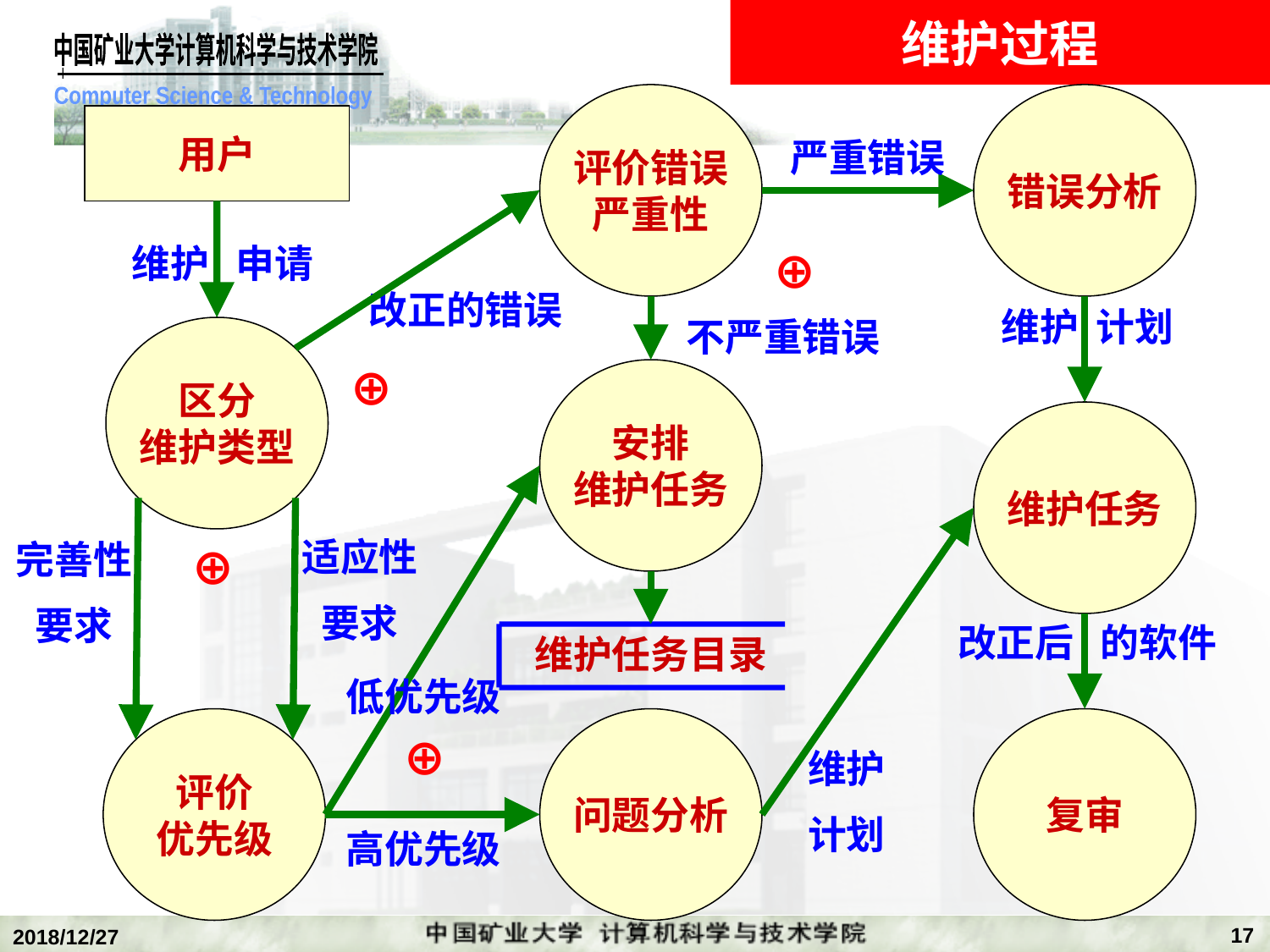

# 维护过程
评价错误
严重性
错误分析
用户
严重错误
改正的错误
维护   申请
⊕
不严重错误
维护  计划
区分
维护类型
⊕
安排
维护任务
维护任务
低优先级
完善性
要求
适应性
要求
维护
计划
⊕
改正后   的软件
维护任务目录

评价
优先级
问题分析
复审
⊕
高优先级
17
2018/12/27